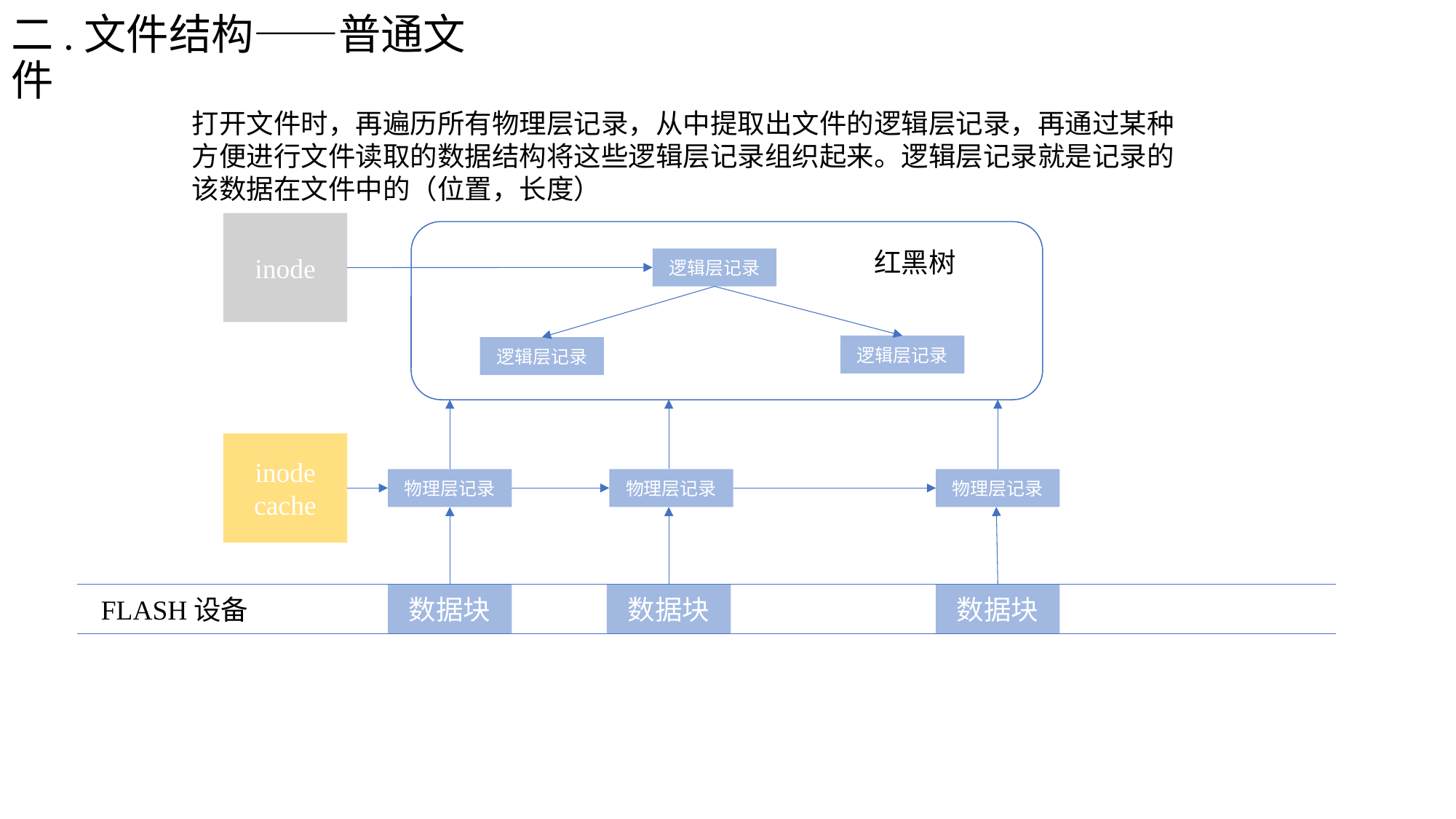

# 二.文件结构——普通文件
打开文件时，再遍历所有物理层记录，从中提取出文件的逻辑层记录，再通过某种方便进行文件读取的数据结构将这些逻辑层记录组织起来。逻辑层记录就是记录的该数据在文件中的（位置，长度）
inode

红黑树
逻辑层记录
逻辑层记录
逻辑层记录
inode cache
物理层记录
物理层记录
物理层记录
数据块
数据块
数据块
FLASH设备